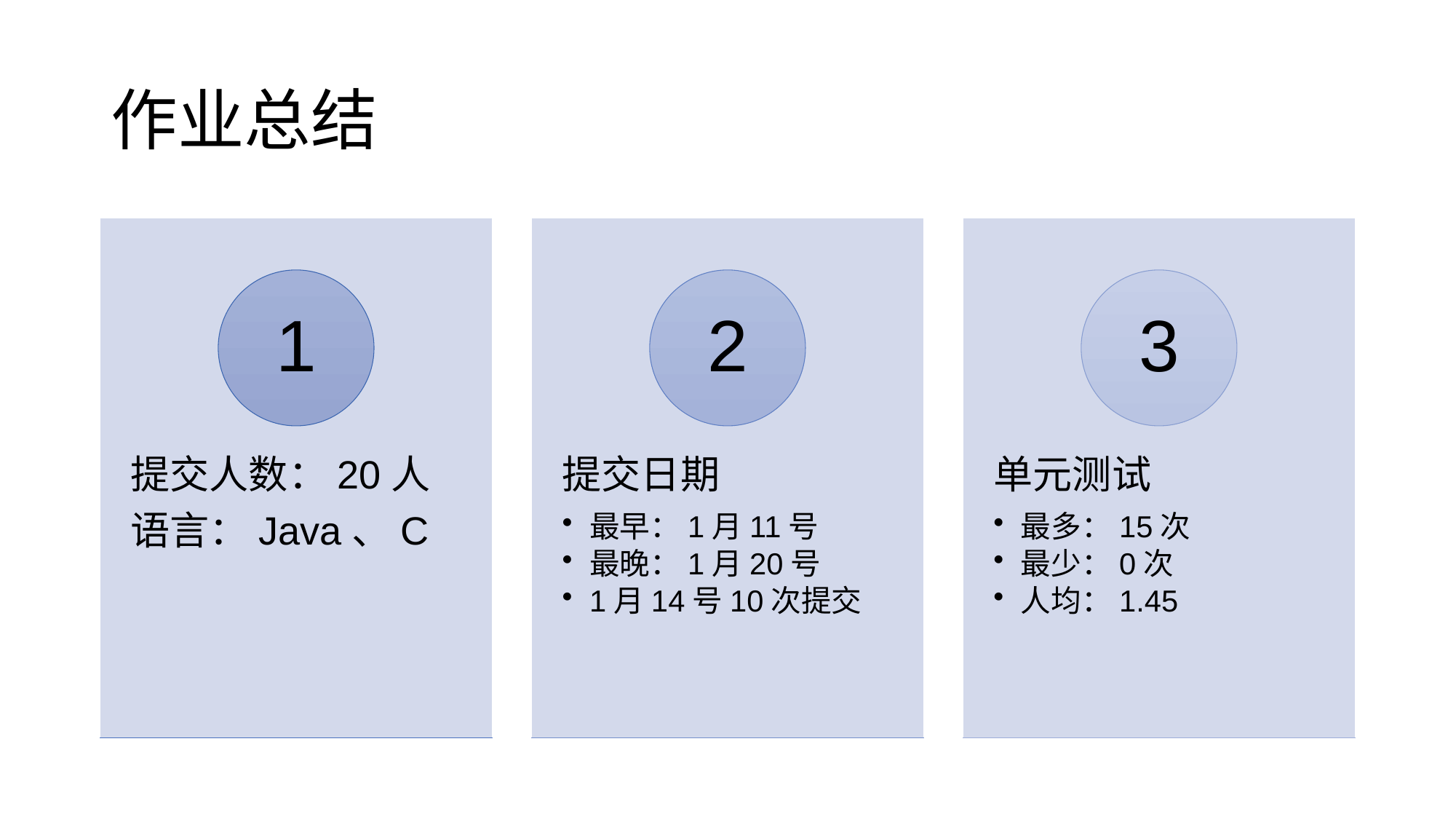

# 作业总结
提交人数：20人
语言：Java、C
1
提交日期
最早：1月11号
最晚：1月20号
1月14号10次提交
2
单元测试
最多：15次
最少：0次
人均：1.45
3